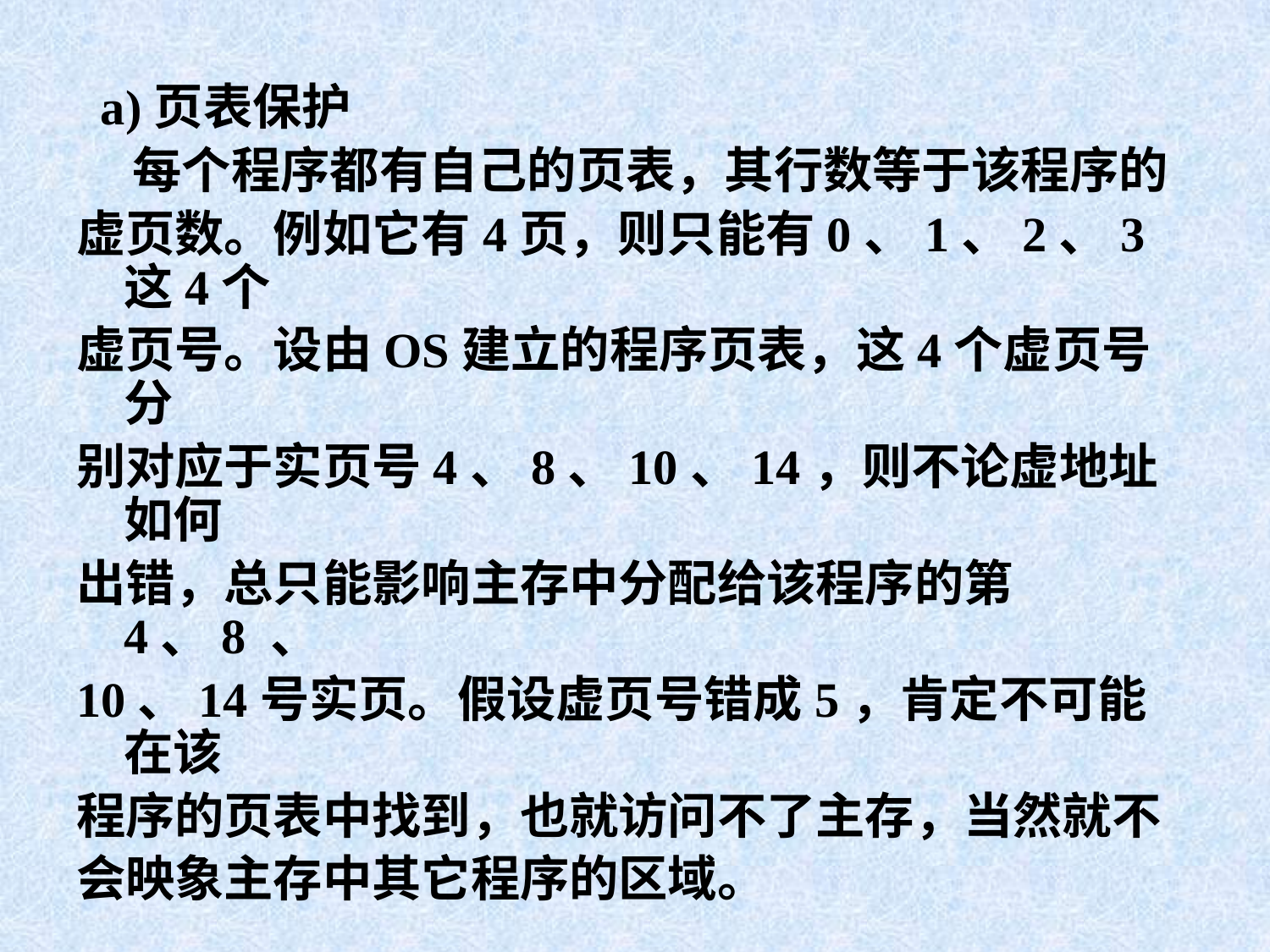

a)页表保护
    每个程序都有自己的页表，其行数等于该程序的
虚页数。例如它有4页，则只能有0、1、2、3这4个
虚页号。设由OS建立的程序页表，这4个虚页号分
别对应于实页号4、8、10、14，则不论虚地址如何
出错，总只能影响主存中分配给该程序的第4、8 、
10、14号实页。假设虚页号错成5，肯定不可能在该
程序的页表中找到，也就访问不了主存，当然就不
会映象主存中其它程序的区域。